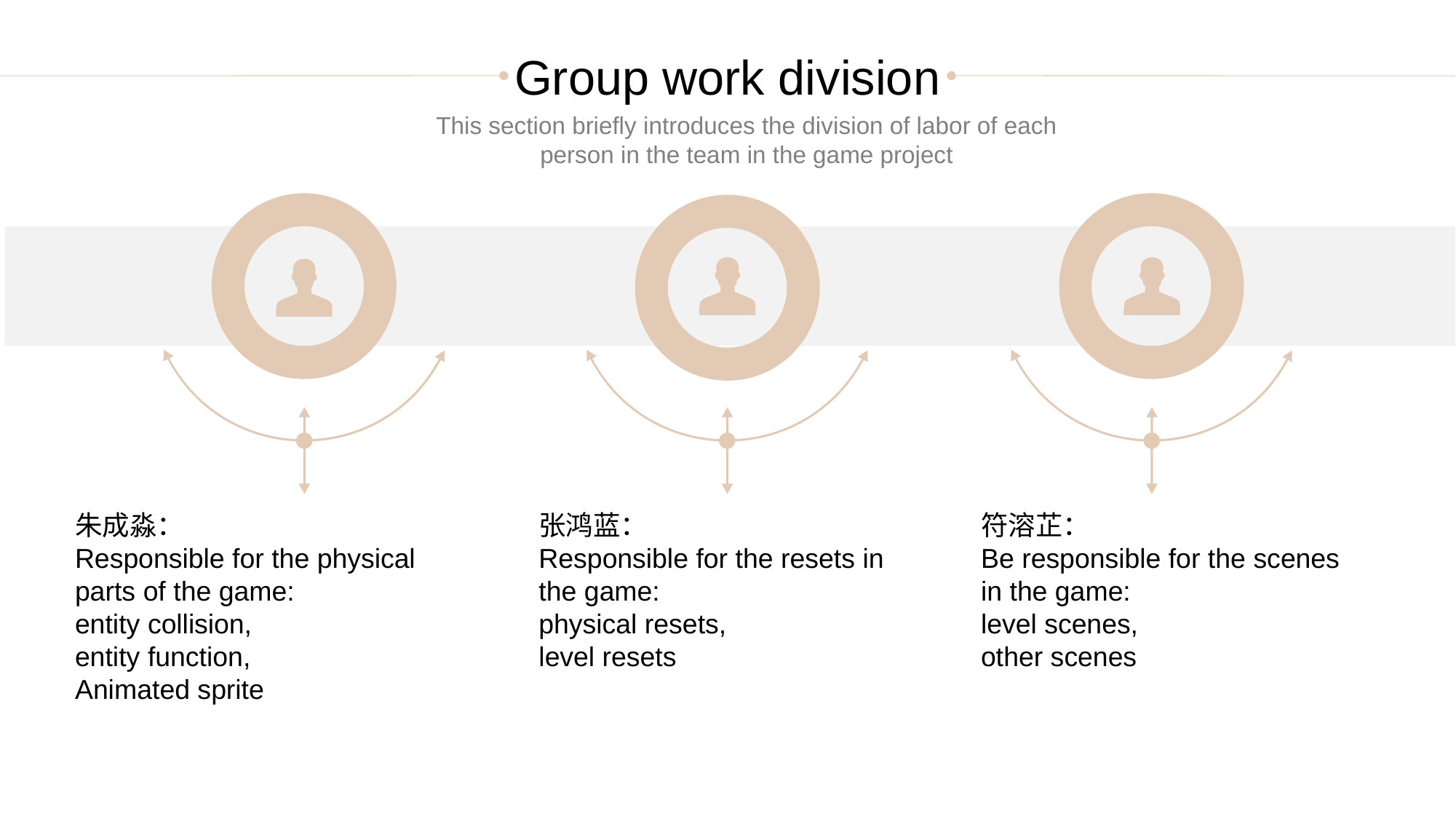

Group work division
This section briefly introduces the division of labor of each person in the team in the game project

朱成淼：
Responsible for the physical parts of the game:
entity collision,
entity function,
Animated sprite
张鸿蓝：
Responsible for the resets in the game:
physical resets,
level resets

符溶芷：
Be responsible for the scenes in the game:
level scenes,
other scenes